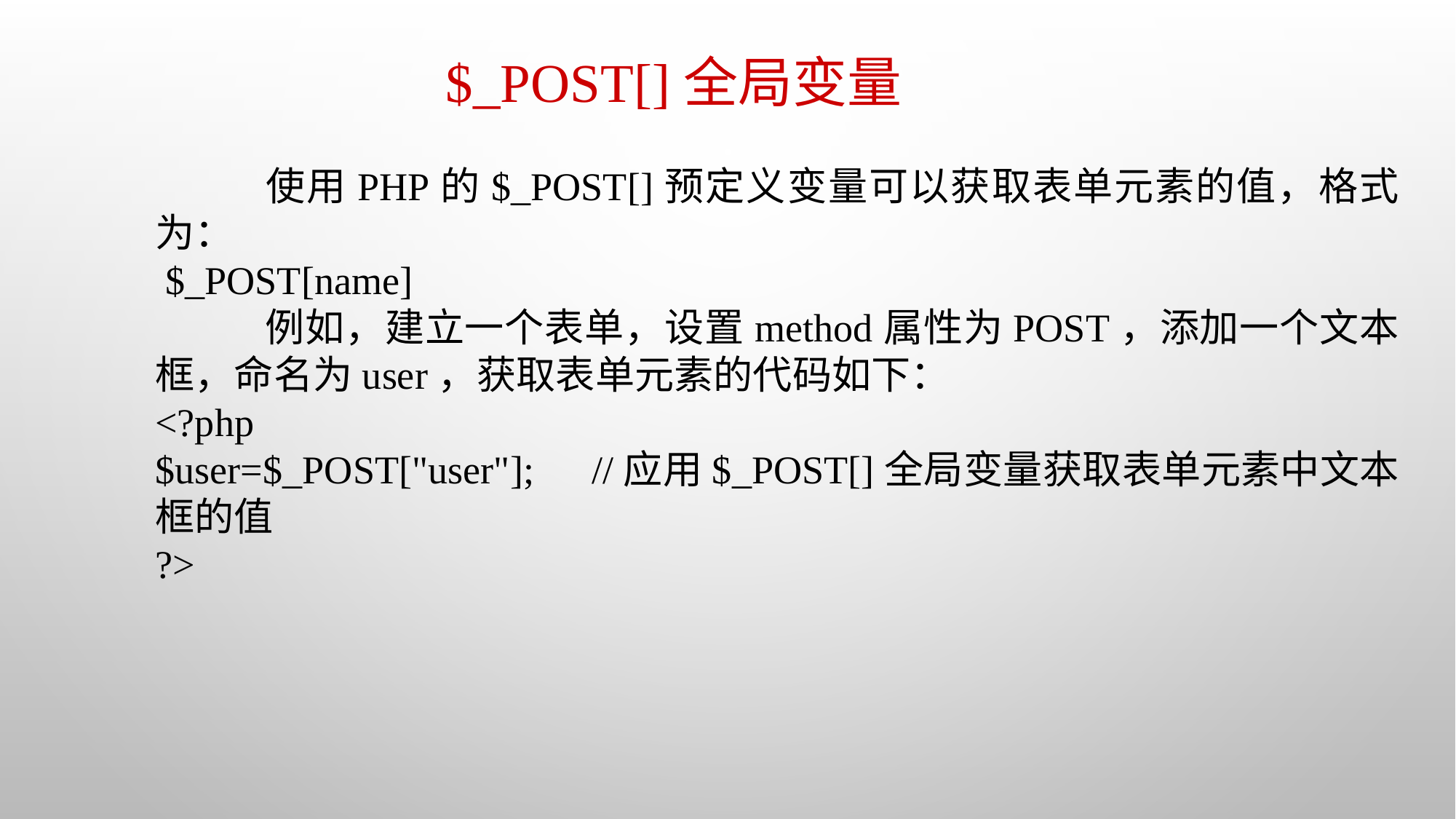

$_POST[]全局变量
	使用PHP的$_POST[]预定义变量可以获取表单元素的值，格式为：
 $_POST[name]
	例如，建立一个表单，设置method属性为POST，添加一个文本框，命名为user，获取表单元素的代码如下：
<?php
$user=$_POST["user"];	//应用$_POST[]全局变量获取表单元素中文本框的值
?>